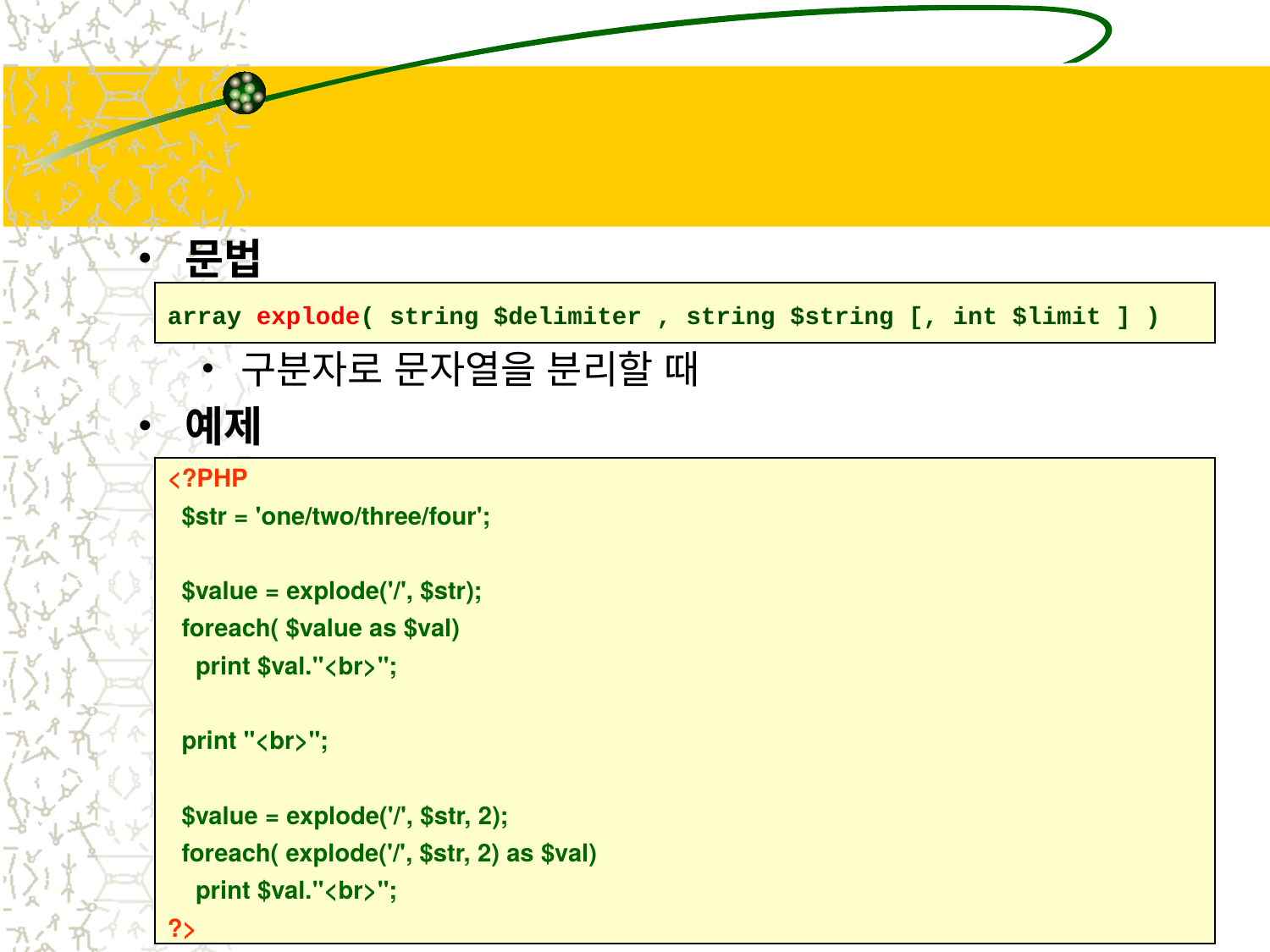

#
문법

구분자로 문자열을 분리할 때
예제
array explode( string $delimiter , string $string [, int $limit ] )
<?PHP
  $str = 'one/two/three/four';

  $value = explode('/', $str);
  foreach( $value as $val)
    print $val."<br>";

  print "<br>";

  $value = explode('/', $str, 2);
  foreach( explode('/', $str, 2) as $val)
    print $val."<br>";
?>